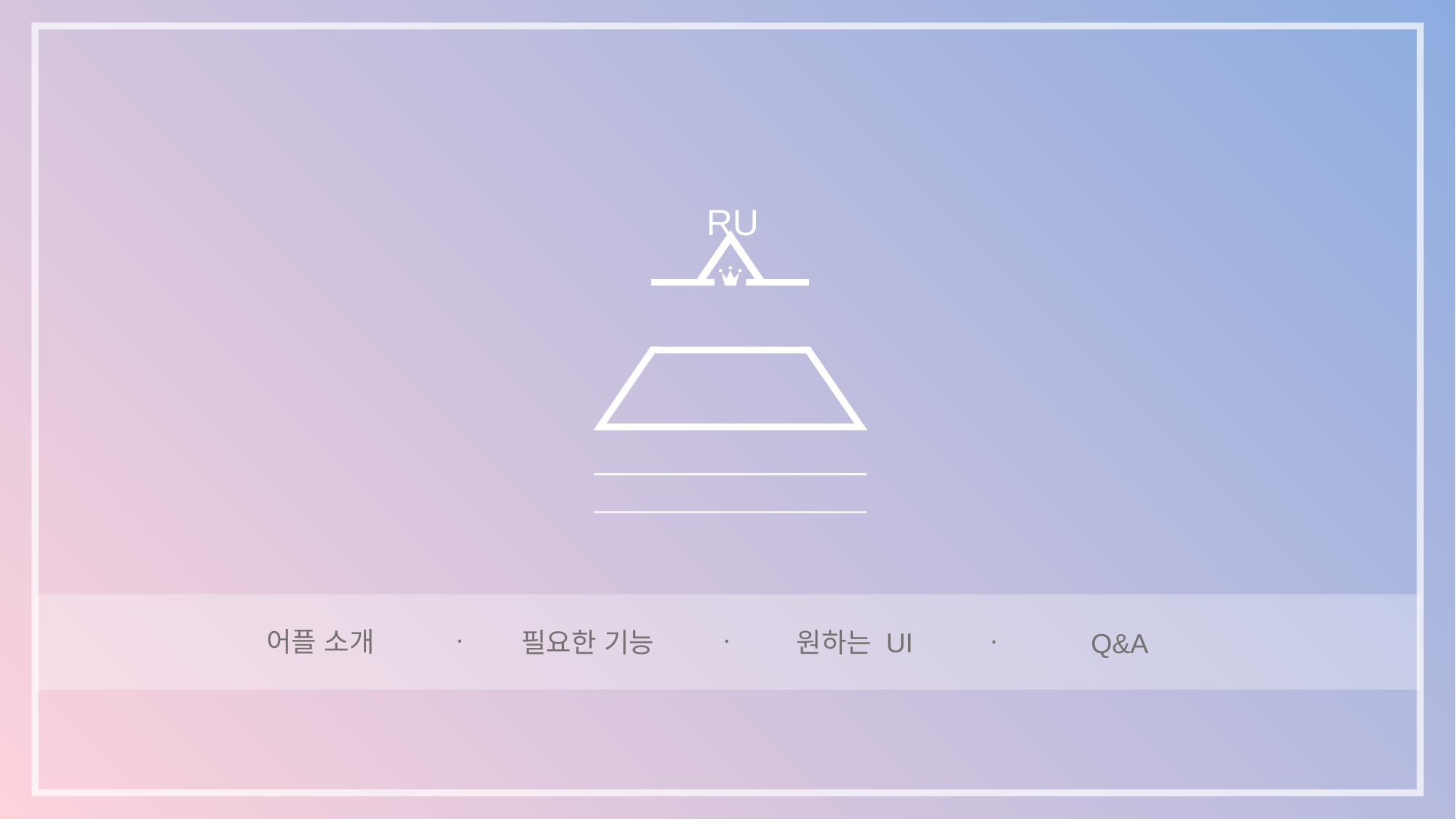

RU

알려줘!

유통기한

제작과정

·
·
·
어플 소개
원하는 UI
필요한 기능
Q&A